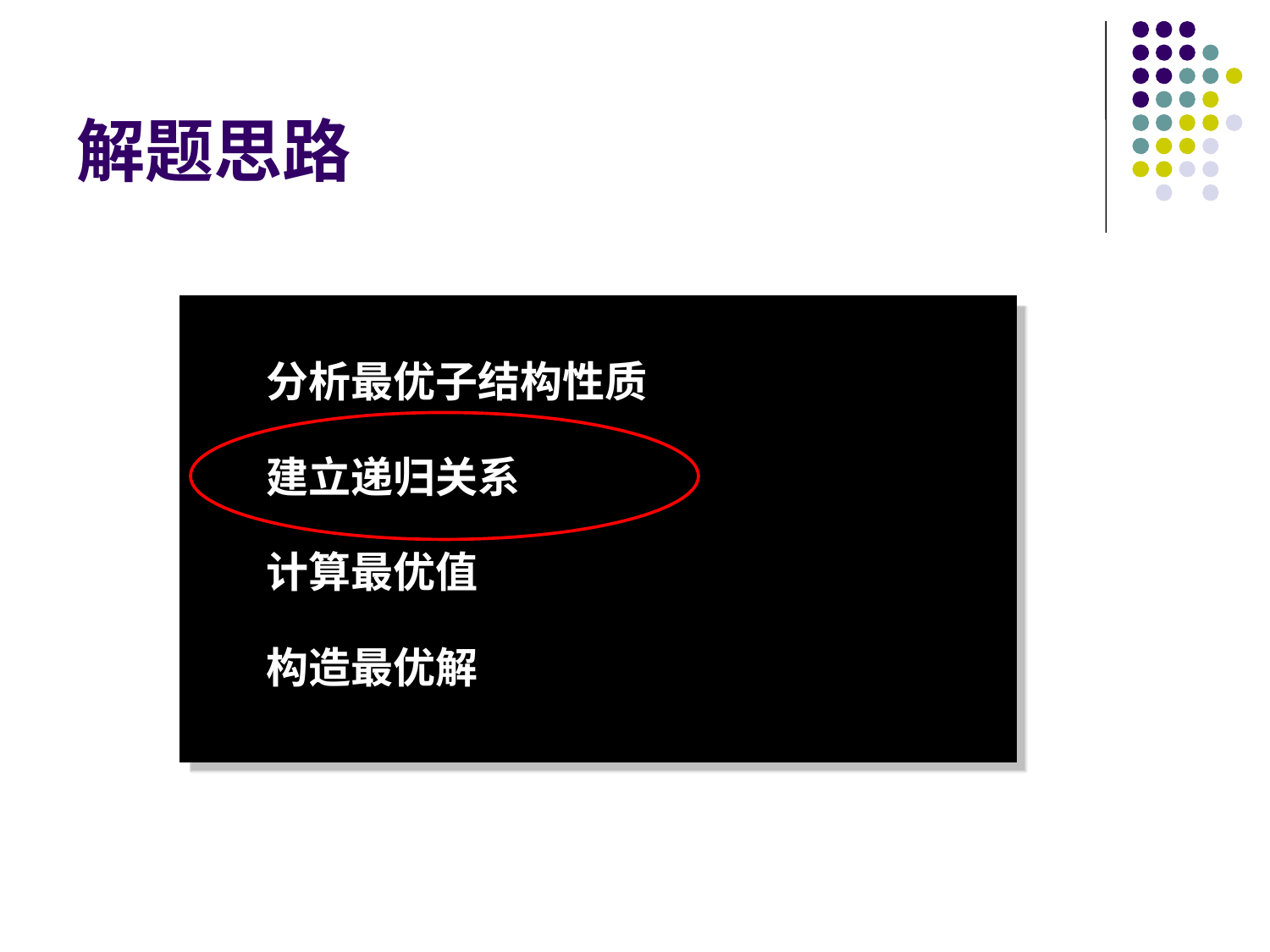

# 解题思路
0
分析最优子结构性质

建立递归关系
计算最优值
构造最优解